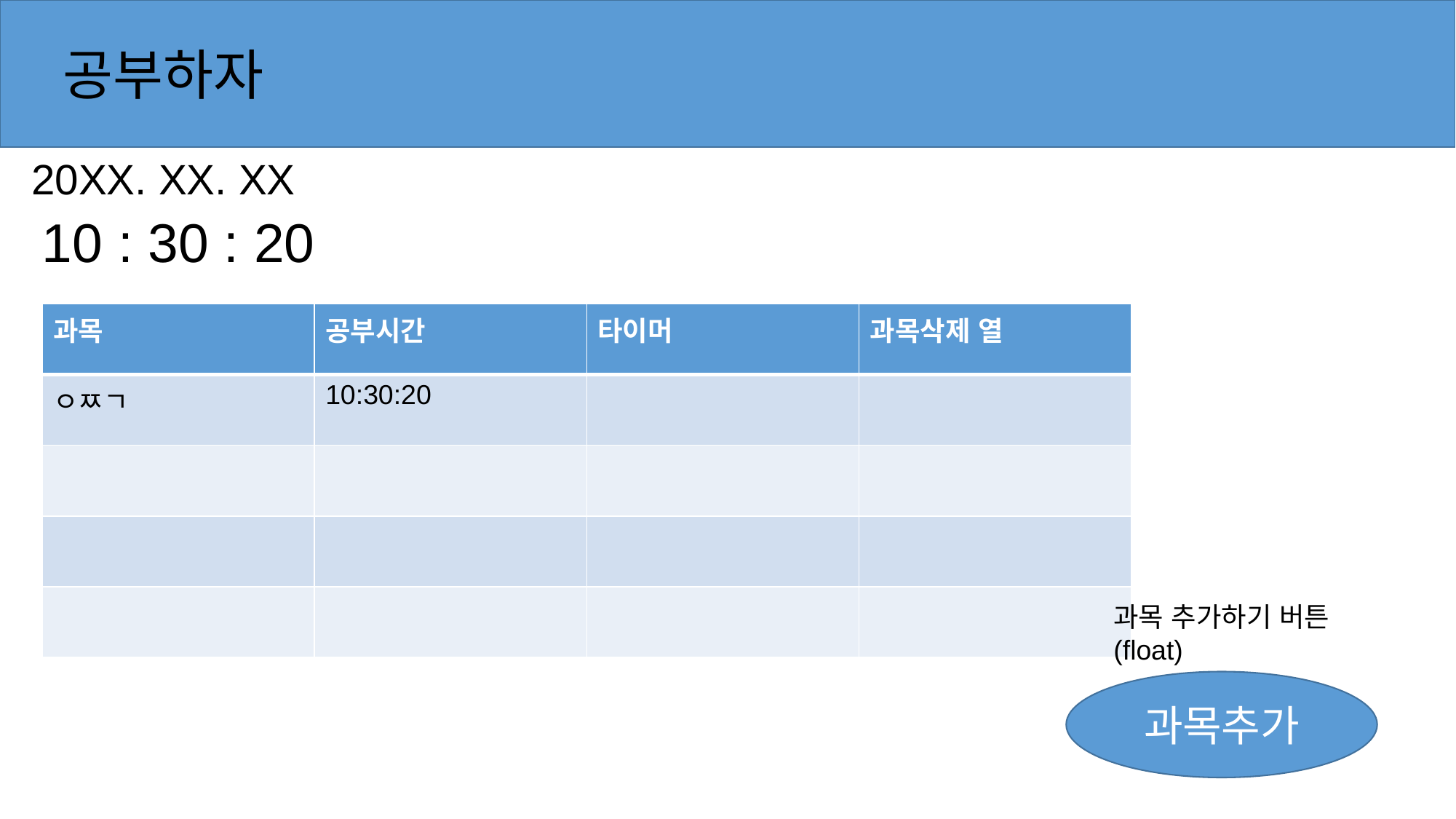

공부하자
20XX. XX. XX
10 : 30 : 20
| 과목 | 공부시간 | 타이머 | 과목삭제 열 |
| --- | --- | --- | --- |
| ㅇㅉㄱ | 10:30:20 |  |  |
|  |  |  |  |
|  |  |  |  |
|  |  |  |  |
과목 추가하기 버튼
(float)
과목추가